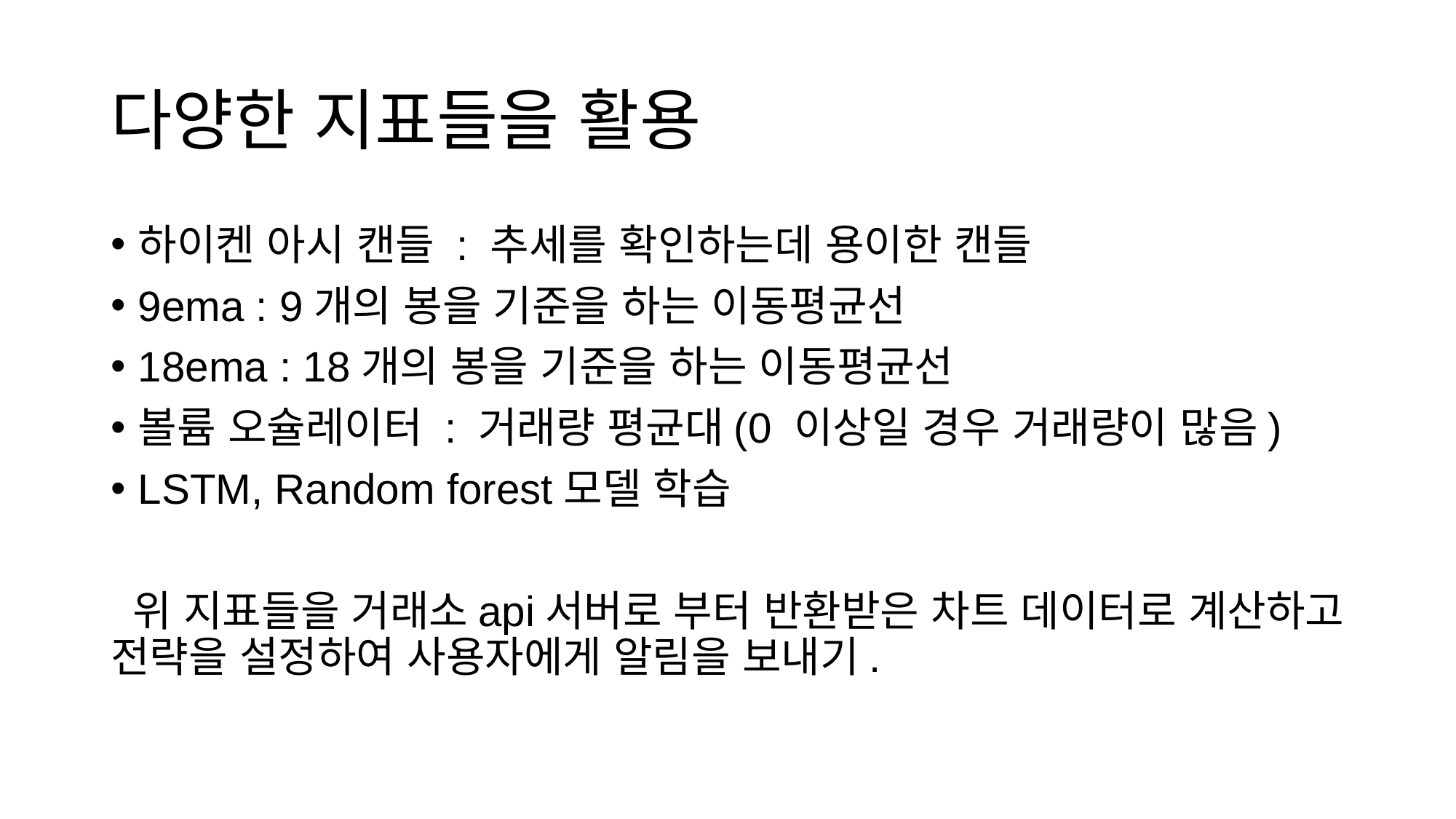

# 다양한 지표들을 활용
하이켄 아시 캔들 : 추세를 확인하는데 용이한 캔들
9ema : 9개의 봉을 기준을 하는 이동평균선
18ema : 18개의 봉을 기준을 하는 이동평균선
볼륨 오슐레이터 : 거래량 평균대(0 이상일 경우 거래량이 많음)
LSTM, Random forest모델 학습

 위 지표들을 거래소api서버로 부터 반환받은 차트 데이터로 계산하고 전략을 설정하여 사용자에게 알림을 보내기.